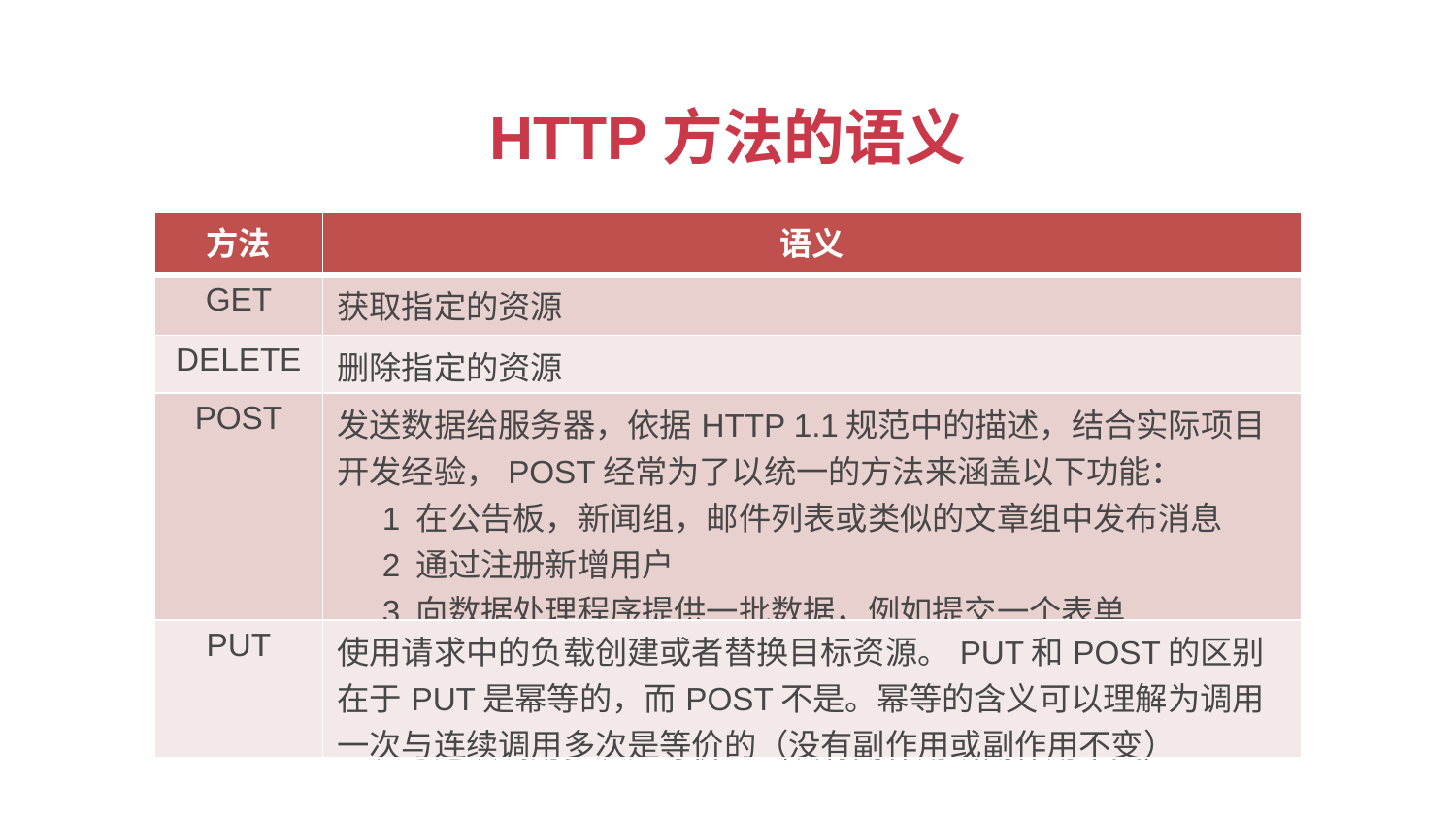

HTTP方法的语义
| 方法 | 语义 |
| --- | --- |
| GET | 获取指定的资源 |
| DELETE | 删除指定的资源 |
| POST | 发送数据给服务器，依据HTTP 1.1规范中的描述，结合实际项目开发经验，POST经常为了以统一的方法来涵盖以下功能： 1 在公告板，新闻组，邮件列表或类似的文章组中发布消息 2 通过注册新增用户 3 向数据处理程序提供一批数据，例如提交一个表单 |
| PUT | 使用请求中的负载创建或者替换目标资源。PUT和POST的区别在于PUT是幂等的，而POST不是。幂等的含义可以理解为调用一次与连续调用多次是等价的（没有副作用或副作用不变） |